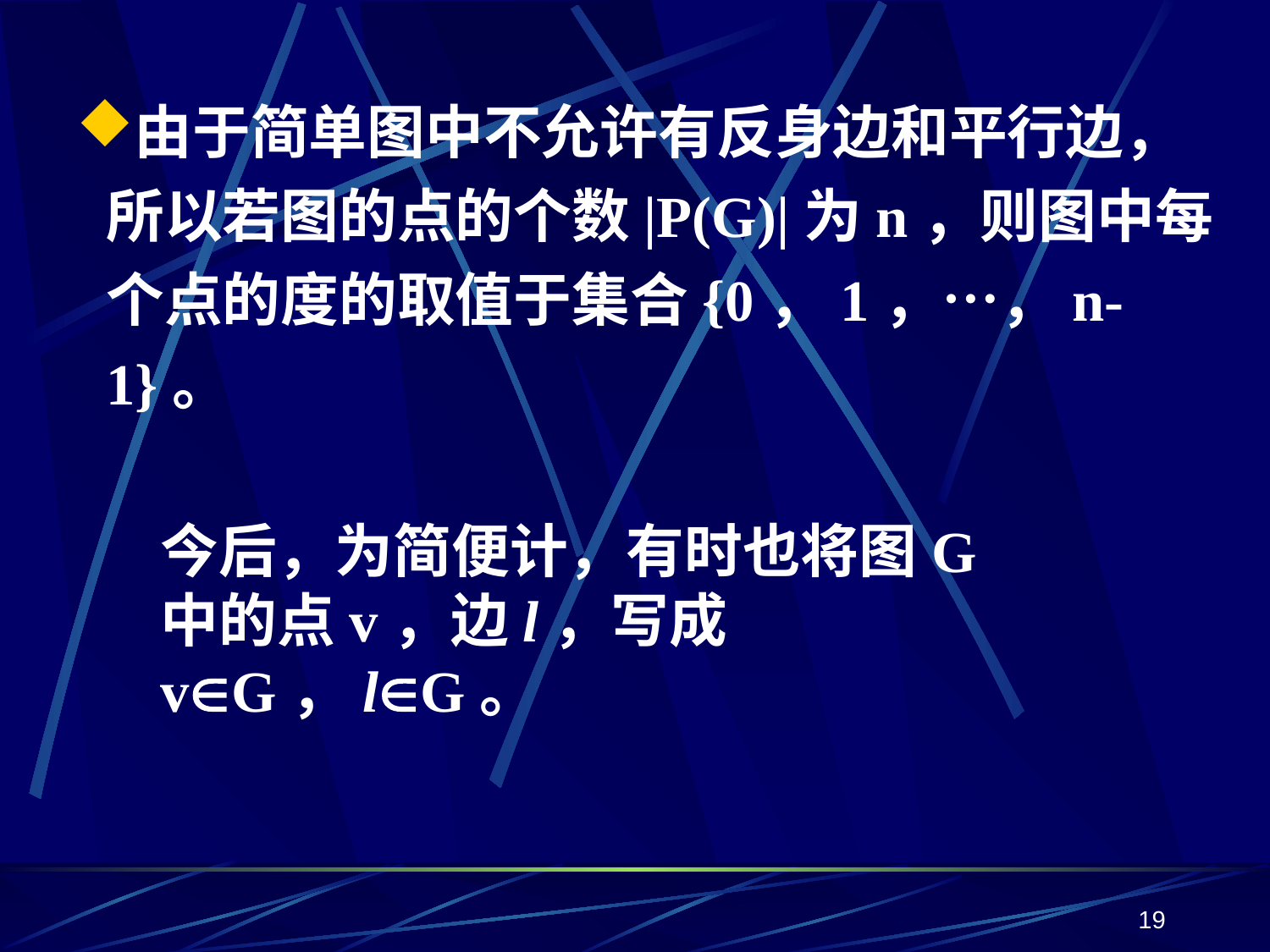

# 由于简单图中不允许有反身边和平行边，所以若图的点的个数|P(G)|为n，则图中每个点的度的取值于集合{0，1，…，n-1}。
今后，为简便计，有时也将图G中的点v，边l，写成v∈G，l∈G。

19